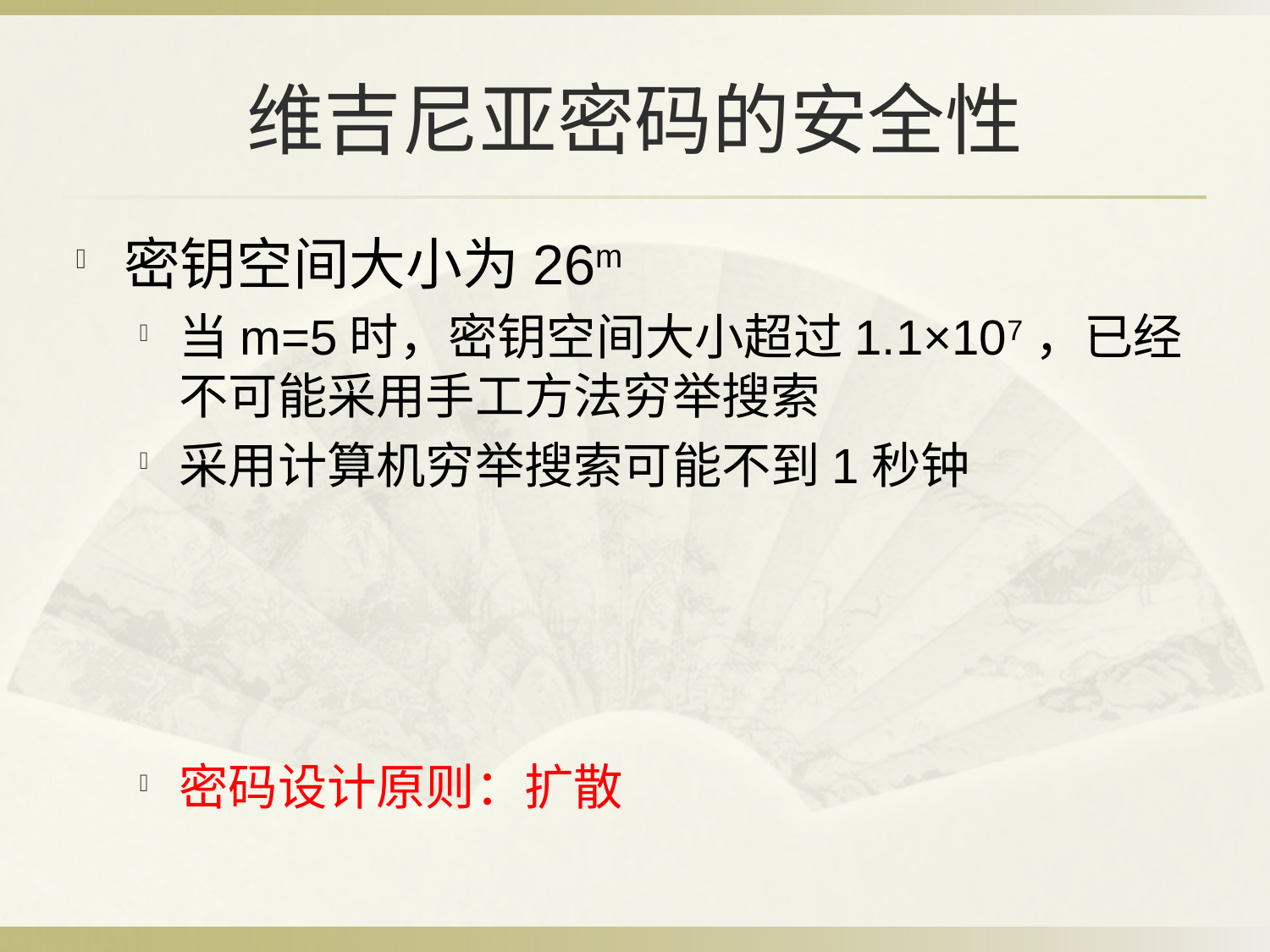

# 维吉尼亚密码的安全性
密钥空间大小为26m
当m=5时，密钥空间大小超过1.1×107，已经不可能采用手工方法穷举搜索
采用计算机穷举搜索可能不到1秒钟

密码设计原则：扩散